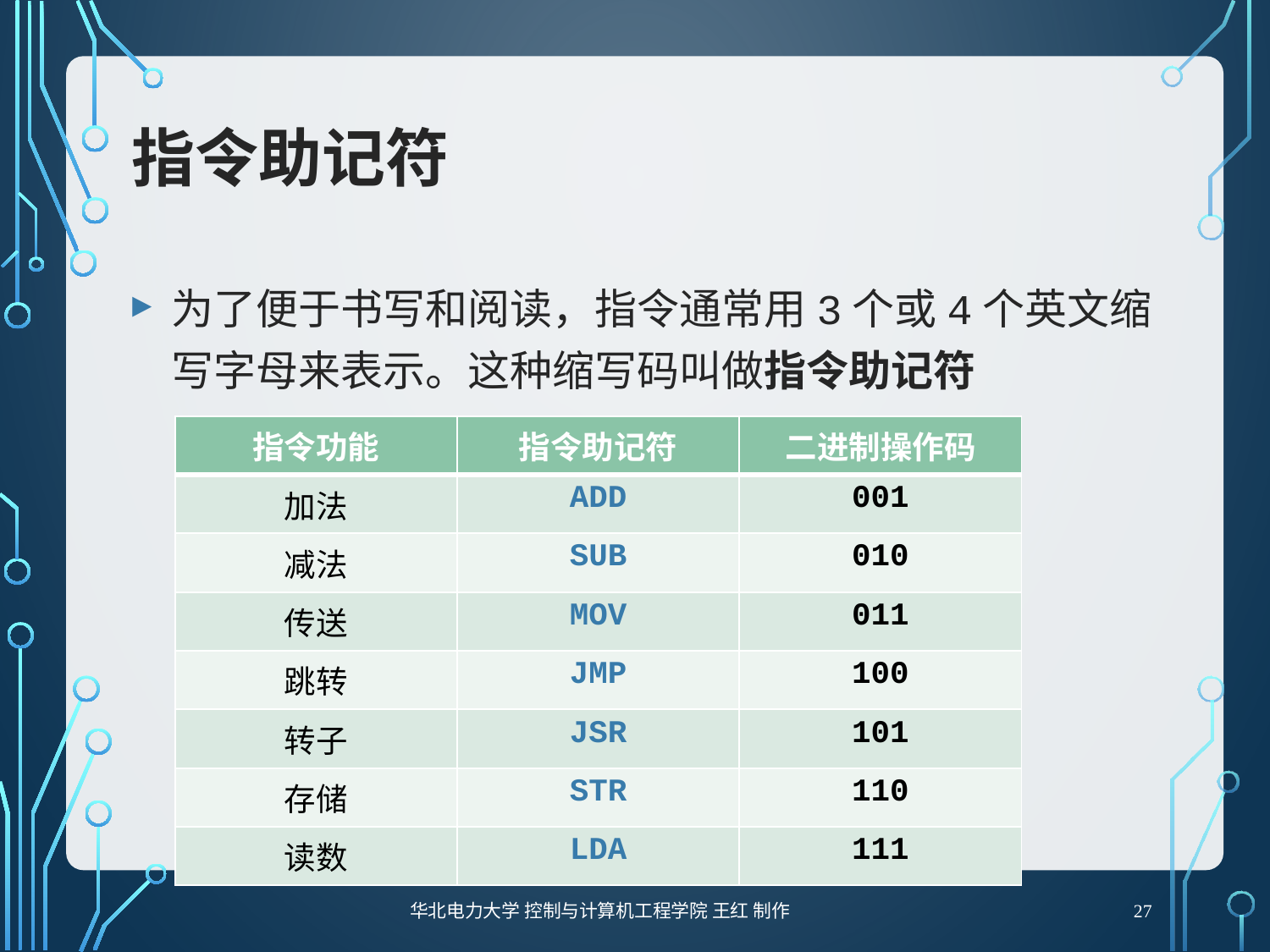

# 指令助记符
为了便于书写和阅读，指令通常用3个或4个英文缩写字母来表示。这种缩写码叫做指令助记符
| 指令功能 | 指令助记符 | 二进制操作码 |
| --- | --- | --- |
| 加法 | ADD | 001 |
| 减法 | SUB | 010 |
| 传送 | MOV | 011 |
| 跳转 | JMP | 100 |
| 转子 | JSR | 101 |
| 存储 | STR | 110 |
| 读数 | LDA | 111 |
27
华北电力大学 控制与计算机工程学院 王红 制作